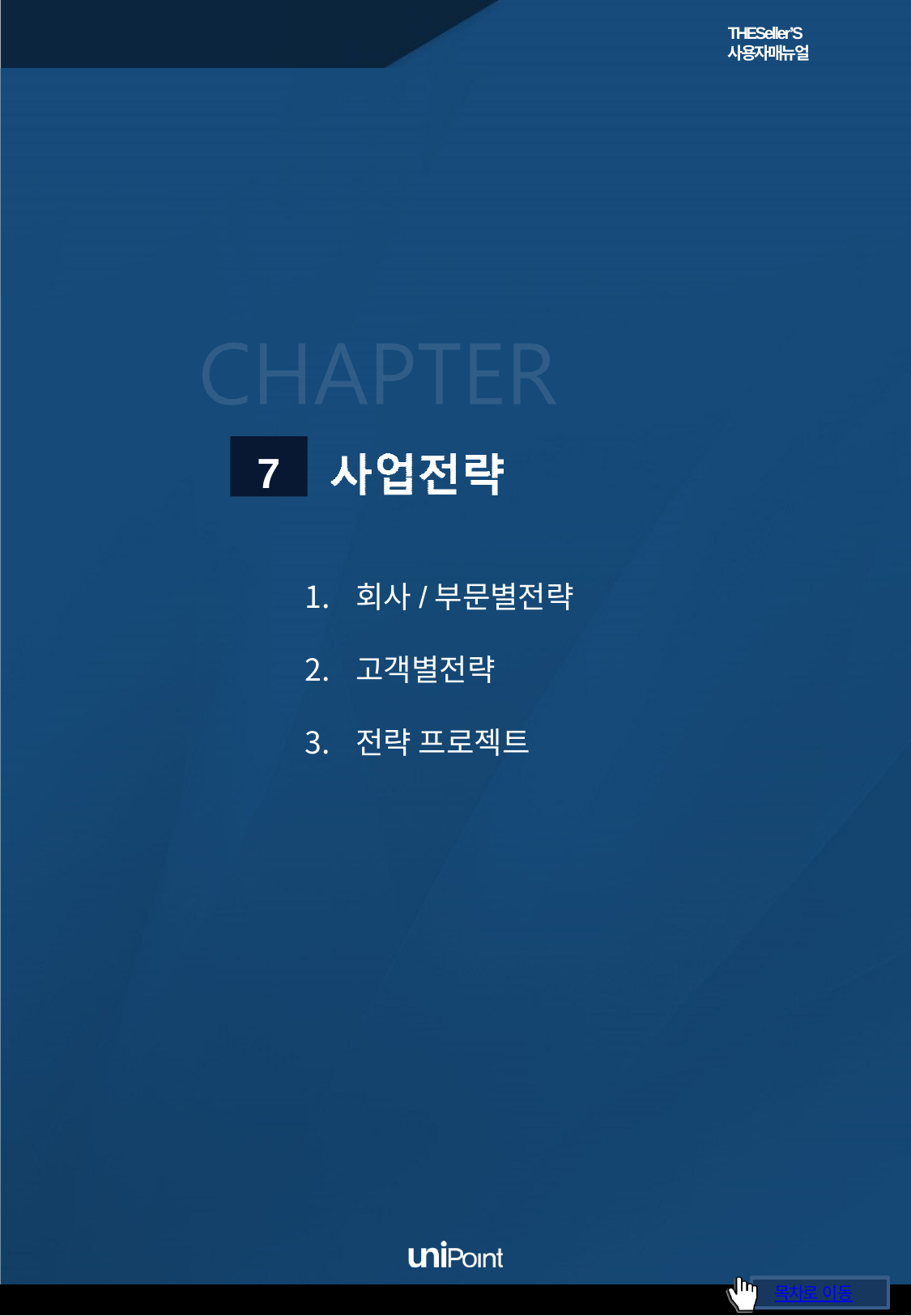

THESeller’S사용자매뉴얼

THE Seller’S 사용자 매뉴얼
7

회사/부문별전략
고객별전략
전략 프로젝트

I-56

목차로 이동